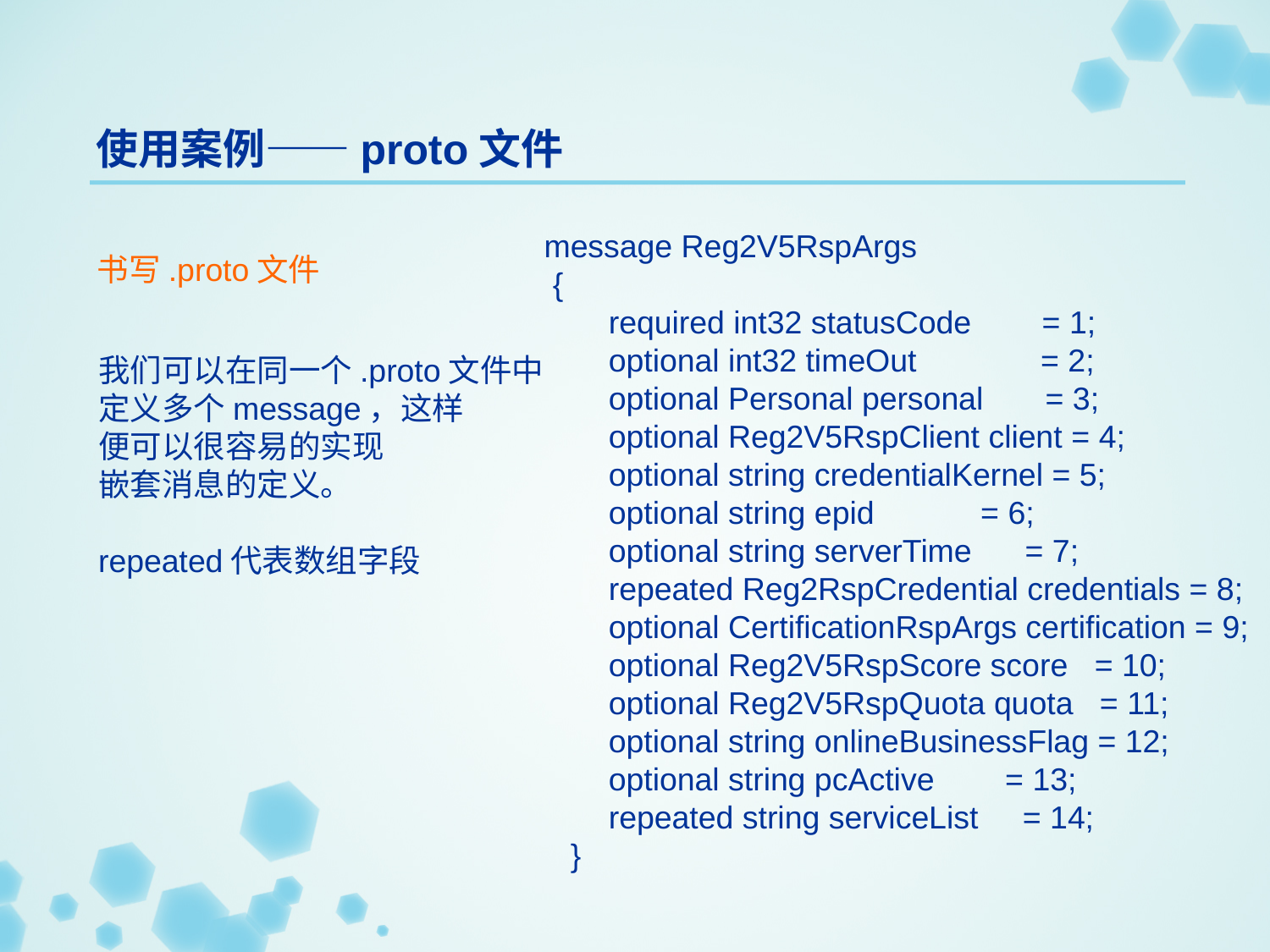

使用案例——proto文件
       message Reg2V5RspArgs
        {
	required int32 statusCode        = 1;
	optional int32 timeOut              = 2;
	optional Personal personal       = 3;
	optional Reg2V5RspClient client = 4;
	optional string credentialKernel = 5;
	optional string epid            = 6;
	optional string serverTime      = 7;
	repeated Reg2RspCredential credentials = 8;
	optional CertificationRspArgs certification = 9;
	optional Reg2V5RspScore score   = 10;
	optional Reg2V5RspQuota quota   = 11;
	optional string onlineBusinessFlag = 12;
	optional string pcActive        = 13;
	repeated string serviceList     = 14;
          }
书写.proto文件
我们可以在同一个.proto文件中
定义多个message，这样
便可以很容易的实现
嵌套消息的定义。

repeated代表数组字段